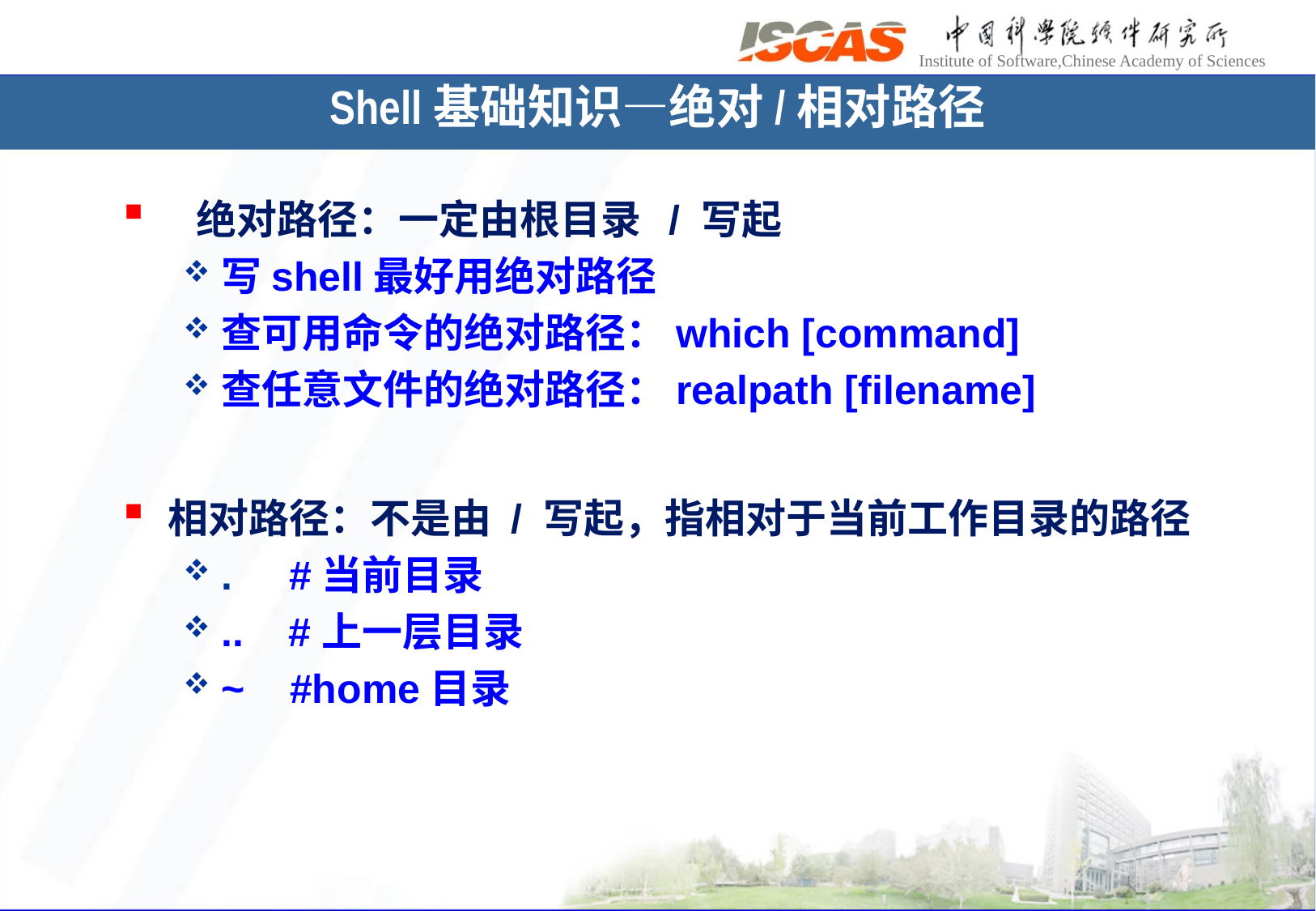

# Shell基础知识—绝对/相对路径
  绝对路径：一定由根目录  / 写起
写shell最好用绝对路径
查可用命令的绝对路径：which [command]
查任意文件的绝对路径：realpath [filename]

相对路径：不是由 / 写起，指相对于当前工作目录的路径
.     #当前目录
..    #上一层目录
~    #home目录